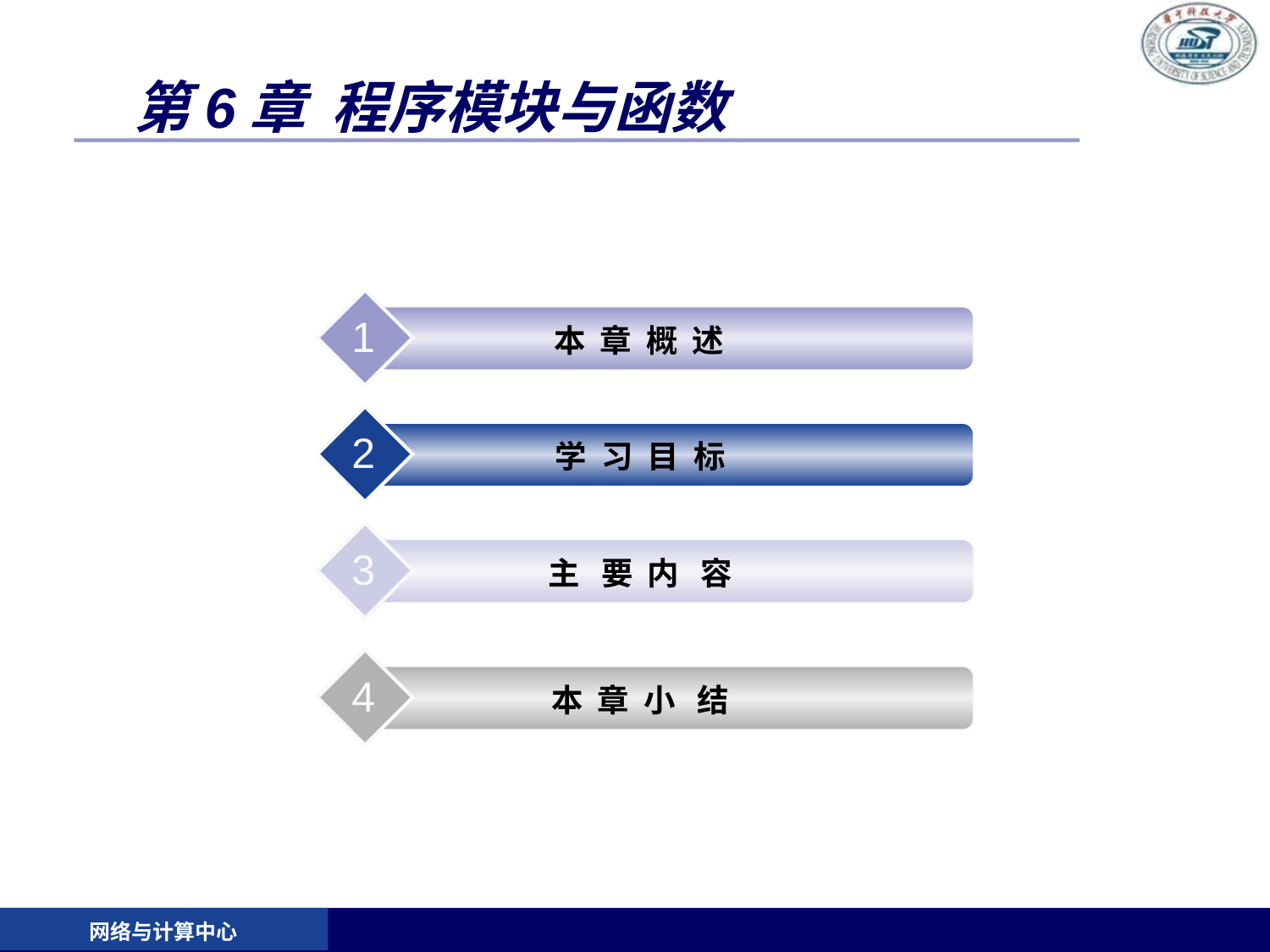

# 第6章  程序模块与函数

1

本  章  概  述

2

学  习  目  标

3

主   要  内   容

4

本  章  小   结
网络与计算中心